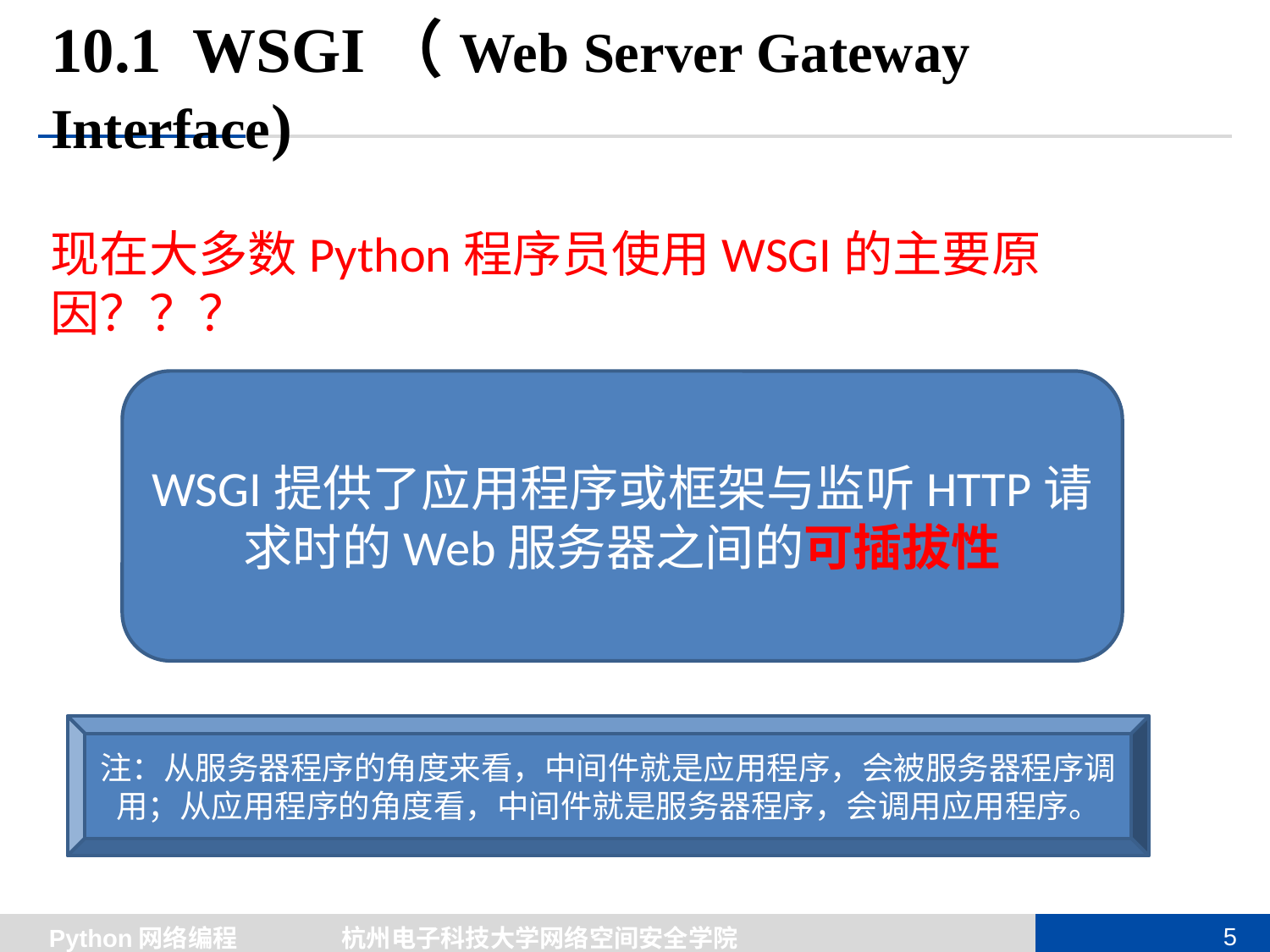

# 10.1  WSGI（Web Server Gateway Interface)
现在大多数Python程序员使用WSGI的主要原因？？？
WSGI提供了应用程序或框架与监听HTTP请求时的Web服务器之间的可插拔性
注：从服务器程序的角度来看，中间件就是应用程序，会被服务器程序调用；从应用程序的角度看，中间件就是服务器程序，会调用应用程序。